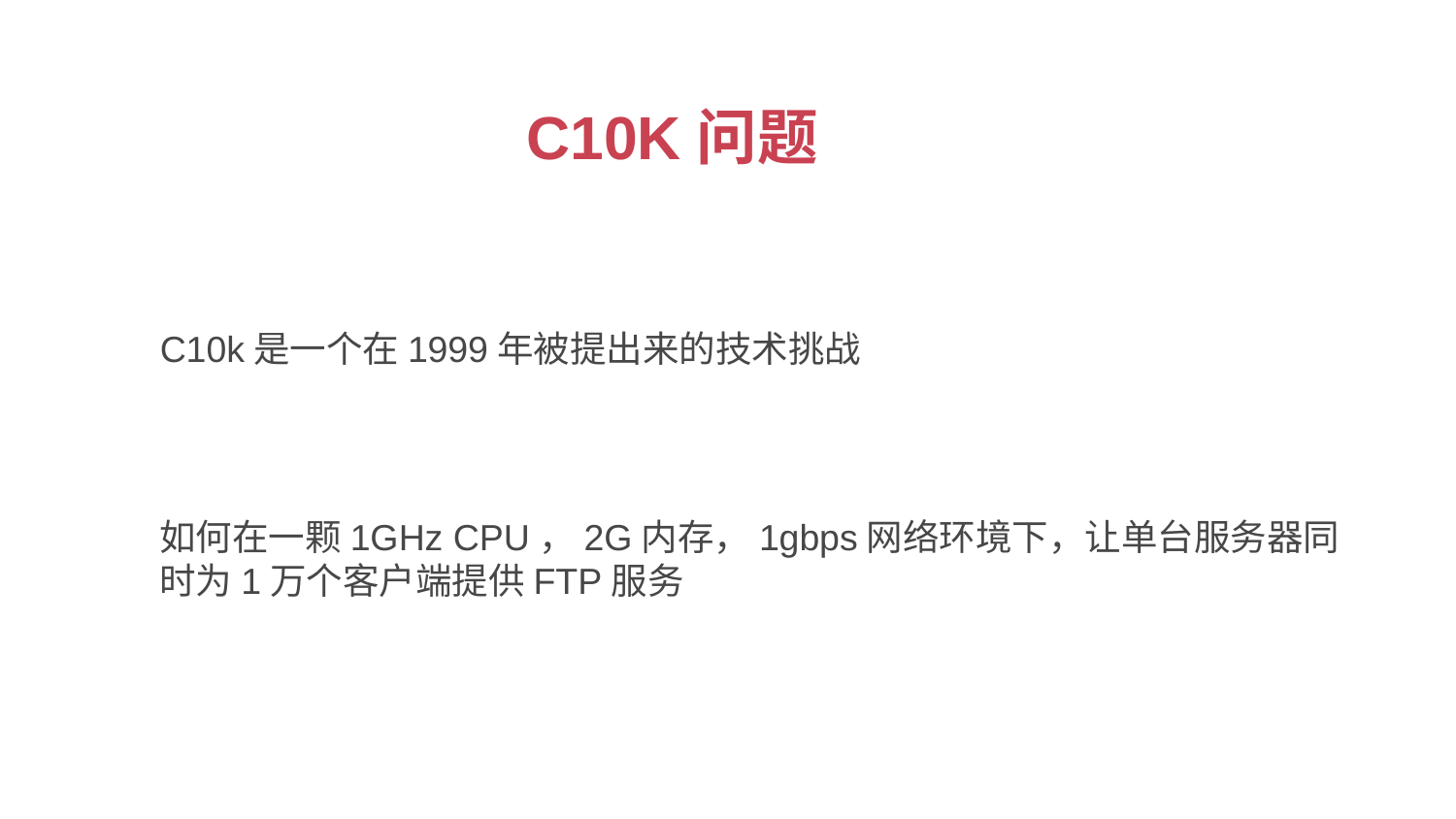

C10K问题
C10k是一个在1999年被提出来的技术挑战
如何在一颗1GHz CPU，2G内存，1gbps网络环境下，让单台服务器同时为1万个客户端提供FTP服务